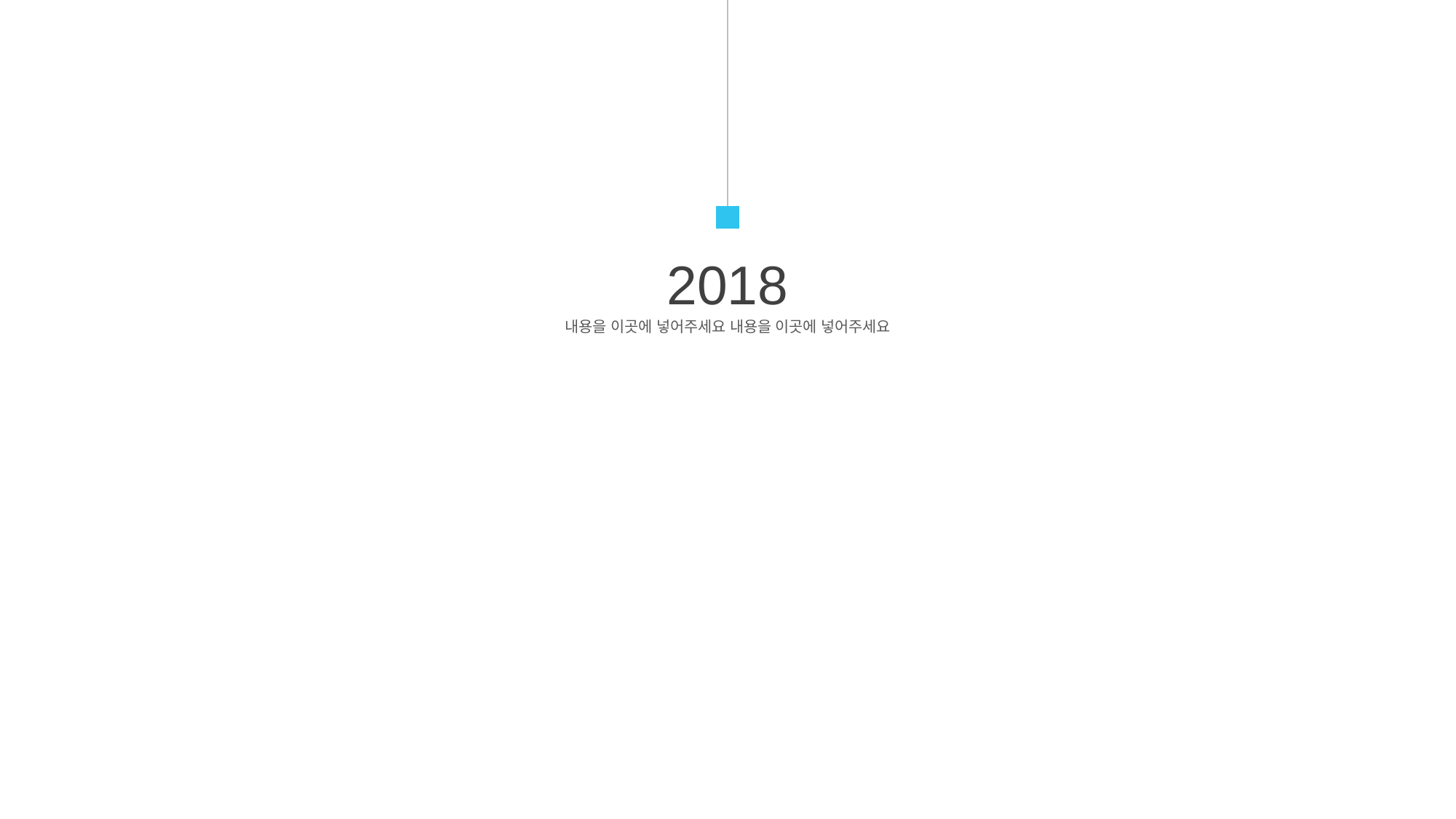

2018
내용을 이곳에 넣어주세요 내용을 이곳에 넣어주세요